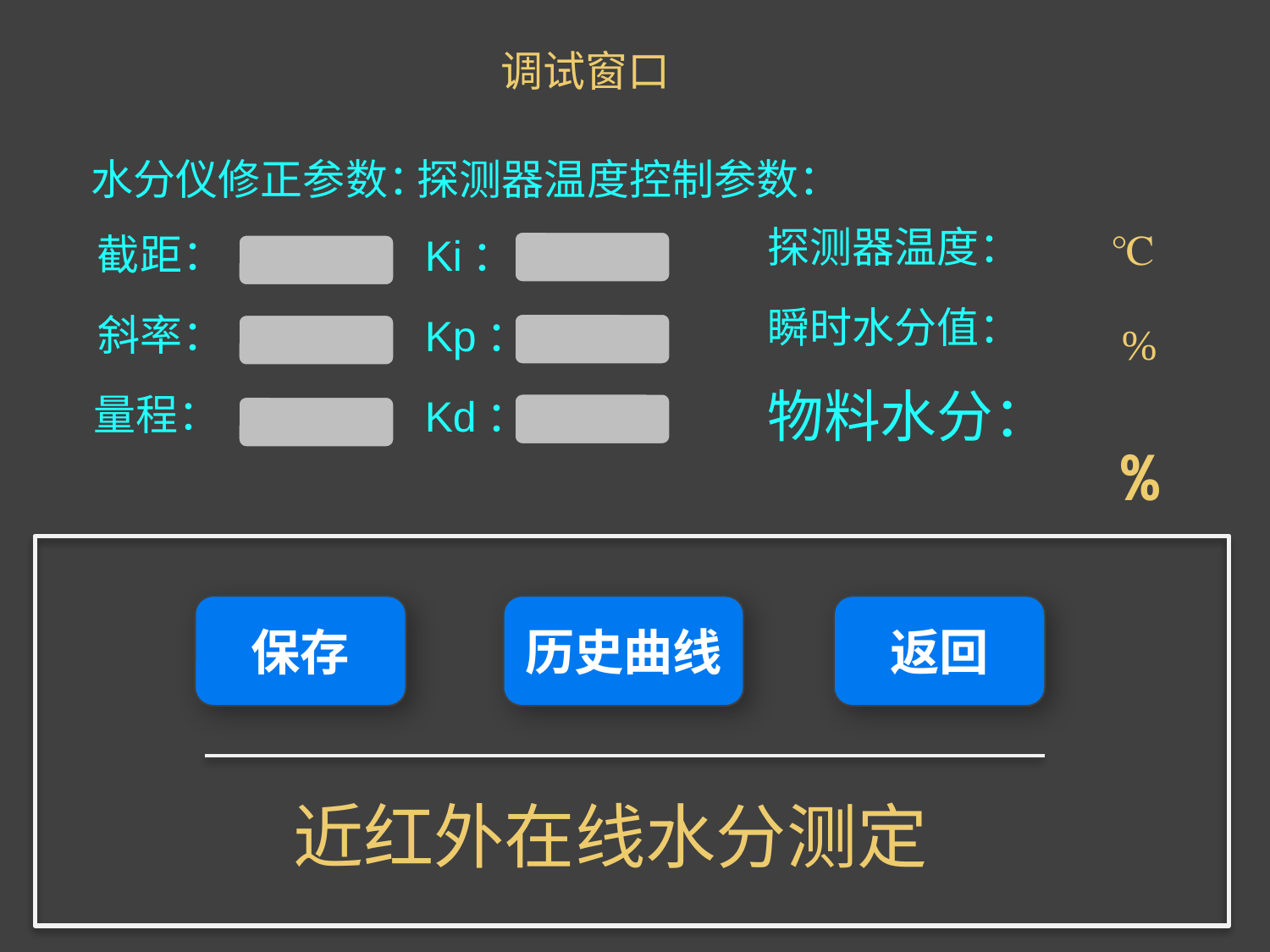

调试窗口

水分仪修正参数：
探测器温度控制参数：
探测器温度：
℃
截距：
Ki：

瞬时水分值：
斜率：
Kp：
%

物料水分：
量程：
Kd：

%

保存
返回
历史曲线
近红外在线水分测定